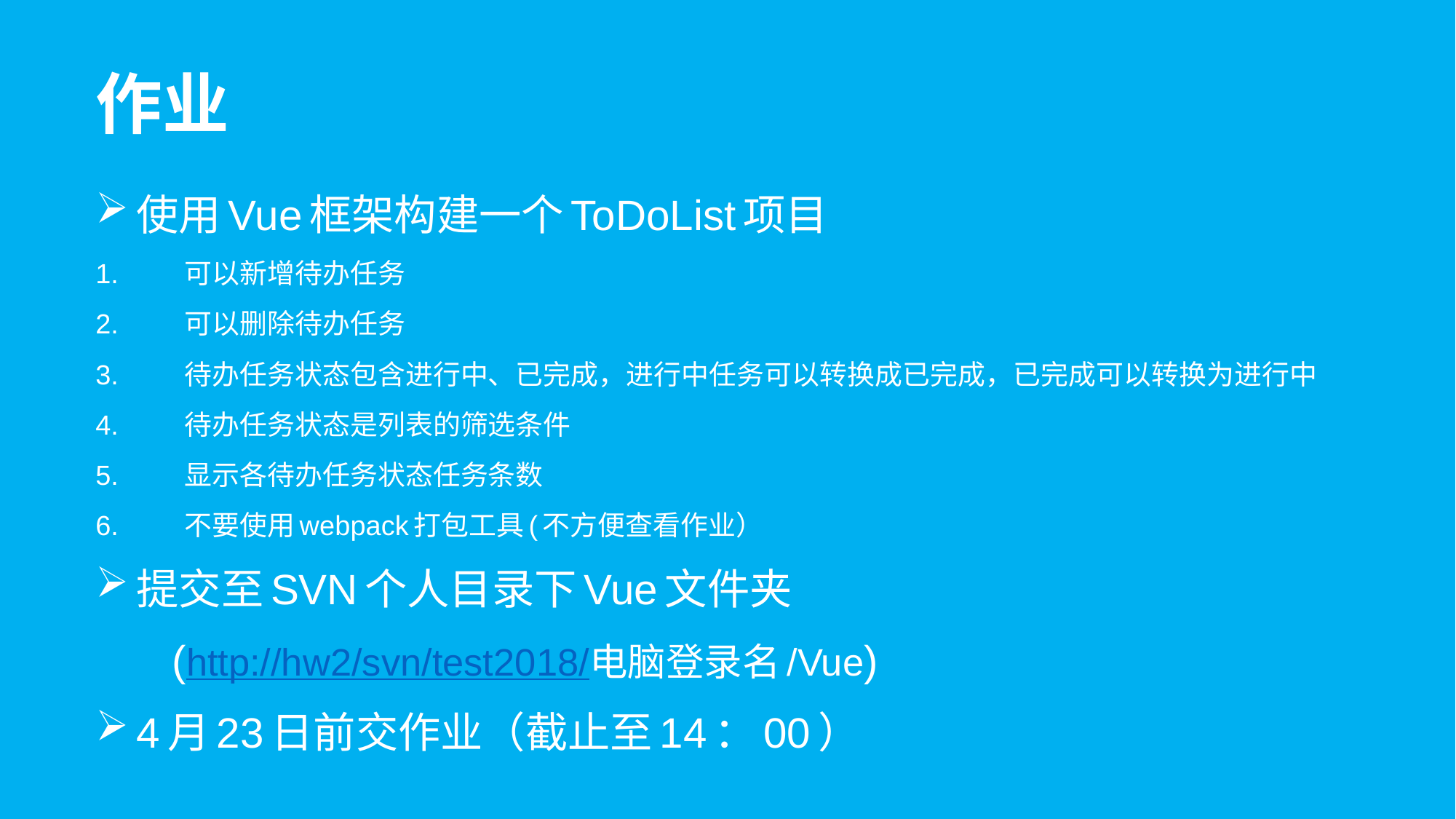

# 作业
使用Vue框架构建一个ToDoList项目
可以新增待办任务
可以删除待办任务
待办任务状态包含进行中、已完成，进行中任务可以转换成已完成，已完成可以转换为进行中
待办任务状态是列表的筛选条件
显示各待办任务状态任务条数
不要使用webpack打包工具(不方便查看作业）
提交至SVN个人目录下Vue文件夹
	(http://hw2/svn/test2018/电脑登录名/Vue)
4月23日前交作业（截止至14：00）